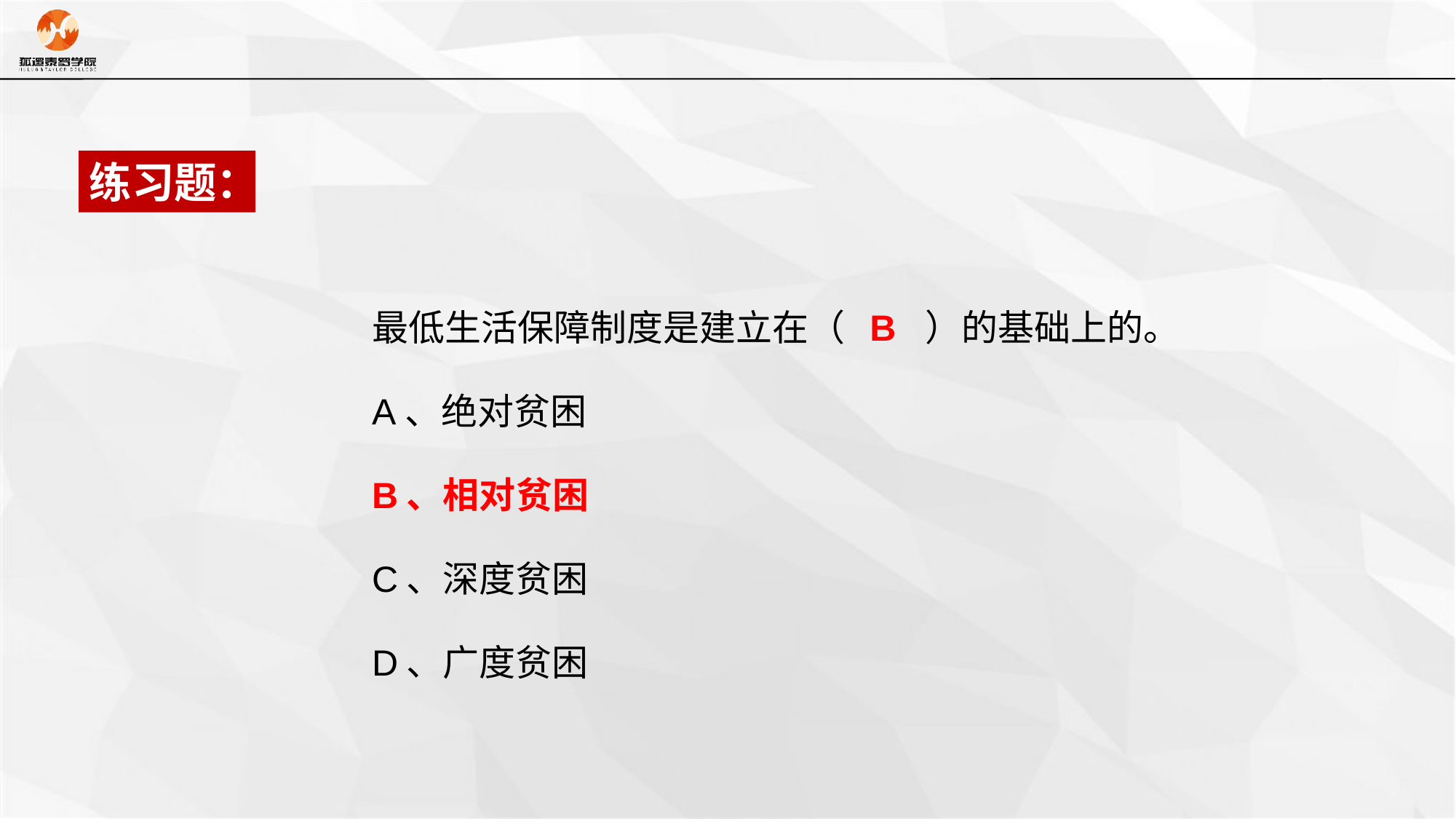

练习题：
最低生活保障制度是建立在（  B  ）的基础上的。
A、绝对贫困
B、相对贫困
C、深度贫困
D、广度贫困